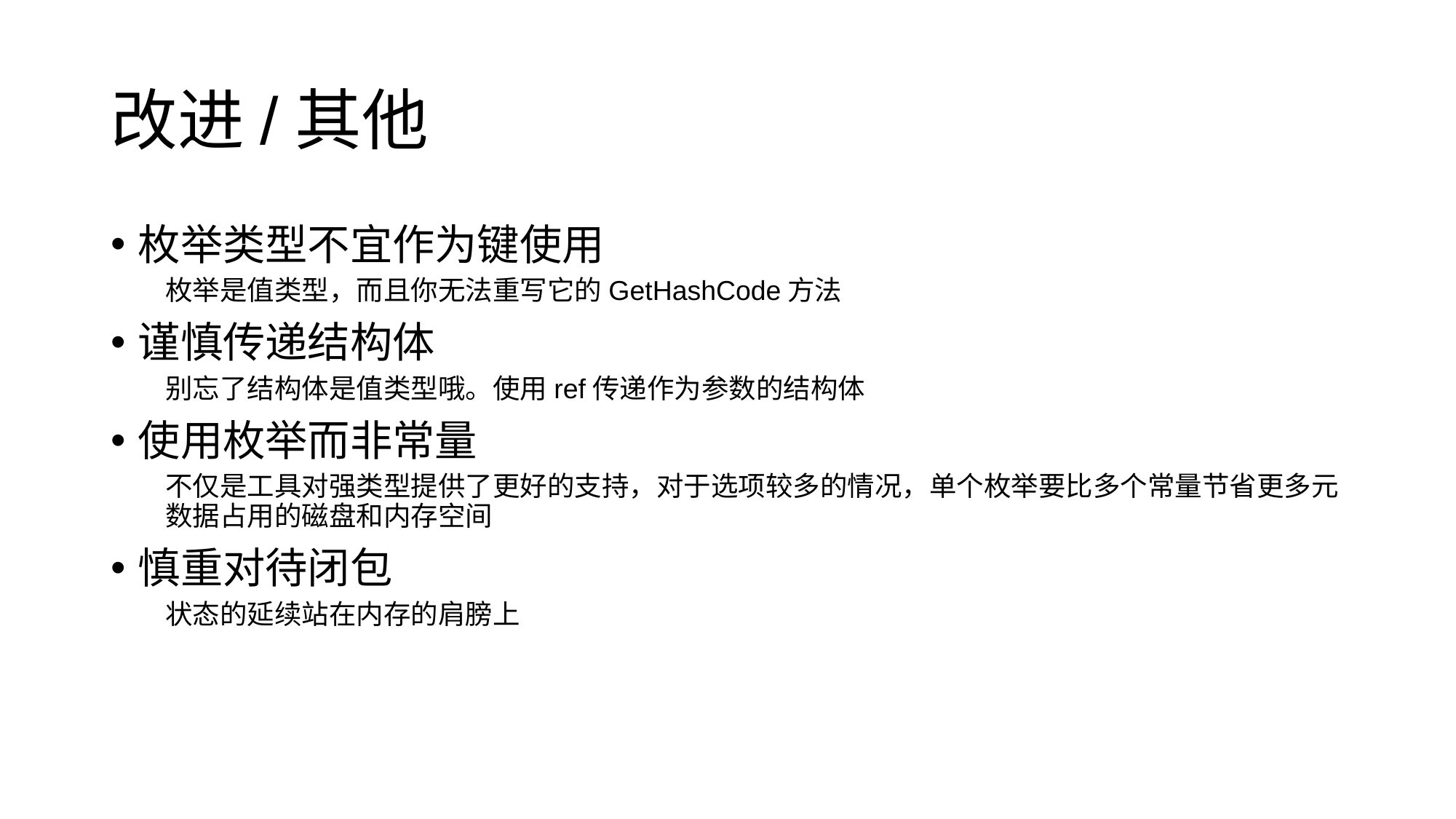

# 改进/其他
枚举类型不宜作为键使用
枚举是值类型，而且你无法重写它的GetHashCode方法
谨慎传递结构体
别忘了结构体是值类型哦。使用ref传递作为参数的结构体
使用枚举而非常量
不仅是工具对强类型提供了更好的支持，对于选项较多的情况，单个枚举要比多个常量节省更多元数据占用的磁盘和内存空间
慎重对待闭包
状态的延续站在内存的肩膀上